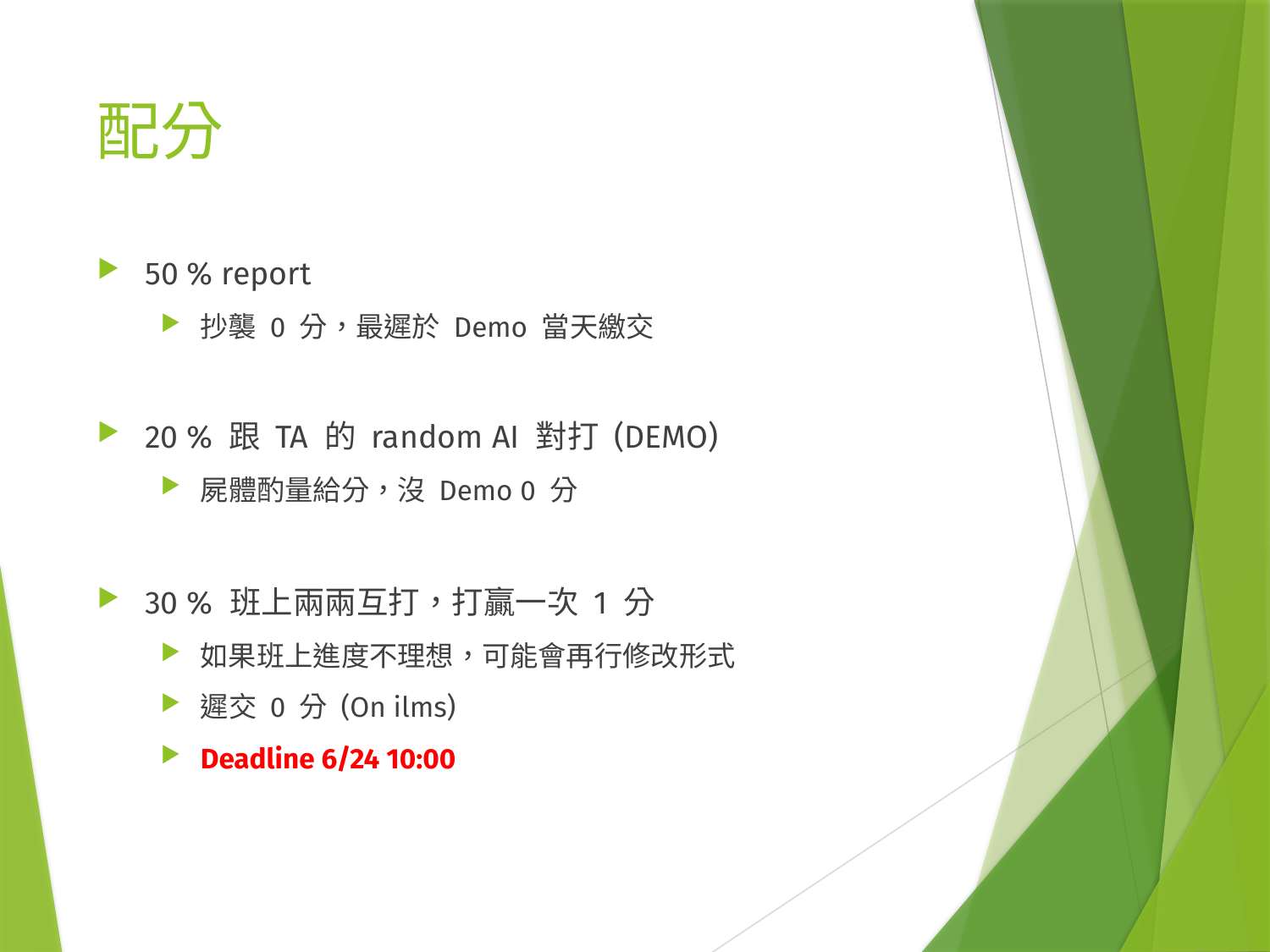

# 配分
50 % report
抄襲 0 分，最遲於 Demo 當天繳交

20 % 跟 TA 的 random AI 對打 (DEMO)
屍體酌量給分，沒 Demo 0 分

30 % 班上兩兩互打，打贏一次 1 分
如果班上進度不理想，可能會再行修改形式
遲交 0 分 (On ilms)
Deadline 6/24 10:00